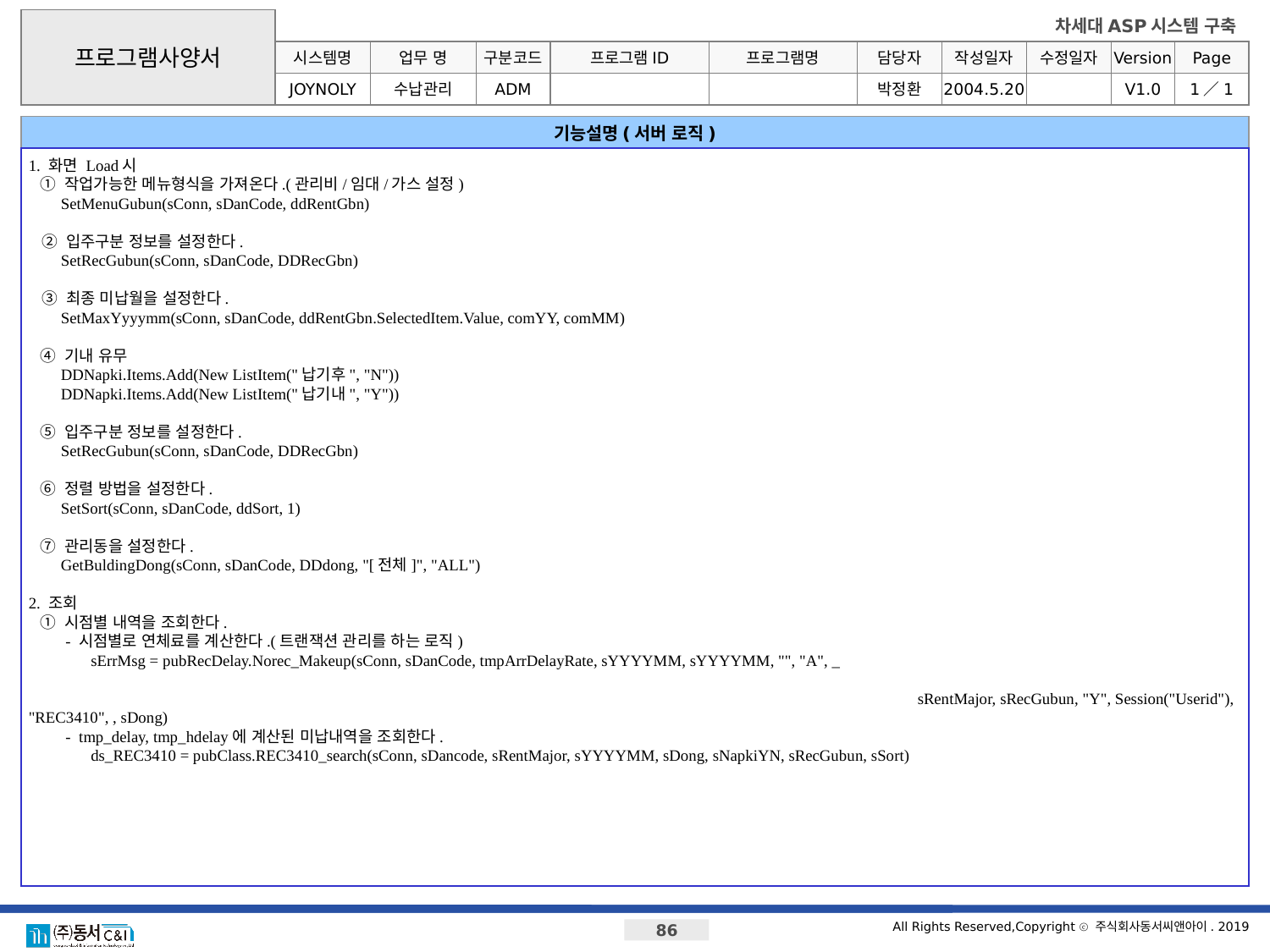

프로그램사양서
시스템명
업무 명
구분코드
프로그램ID
프로그램명
JOYNOLY
기능설명(서버 로직)
1. 화면 Load시
	① 작업가능한 메뉴형식을 가져온다.(관리비/임대/가스 설정)
        SetMenuGubun(sConn, sDanCode, ddRentGbn)

   ② 입주구분 정보를 설정한다.
        SetRecGubun(sConn, sDanCode, DDRecGbn)

   ③ 최종 미납월을 설정한다.
        SetMaxYyyymm(sConn, sDanCode, ddRentGbn.SelectedItem.Value, comYY, comMM)

	④ 기내 유무
        DDNapki.Items.Add(New ListItem("납기후", "N"))
        DDNapki.Items.Add(New ListItem("납기내", "Y"))

	⑤ 입주구분 정보를 설정한다.
        SetRecGubun(sConn, sDanCode, DDRecGbn)

	⑥ 정렬 방법을 설정한다.
        SetSort(sConn, sDanCode, ddSort, 1)

	⑦ 관리동을 설정한다.
        GetBuldingDong(sConn, sDanCode, DDdong, "[전체]", "ALL")

2. 조회
	① 시점별 내역을 조회한다.
		- 시점별로 연체료를 계산한다.(트랜잭션 관리를 하는 로직)
   		sErrMsg = pubRecDelay.Norec_Makeup(sConn, sDanCode, tmpArrDelayRate, sYYYYMM, sYYYYMM, "", "A", _
																						sRentMajor, sRecGubun, "Y", Session("Userid"), "REC3410", , sDong)
		-  tmp_delay, tmp_hdelay에 계산된 미납내역을 조회한다.
        		ds_REC3410 = pubClass.REC3410_search(sConn, sDancode, sRentMajor, sYYYYMM, sDong, sNapkiYN, sRecGubun, sSort)